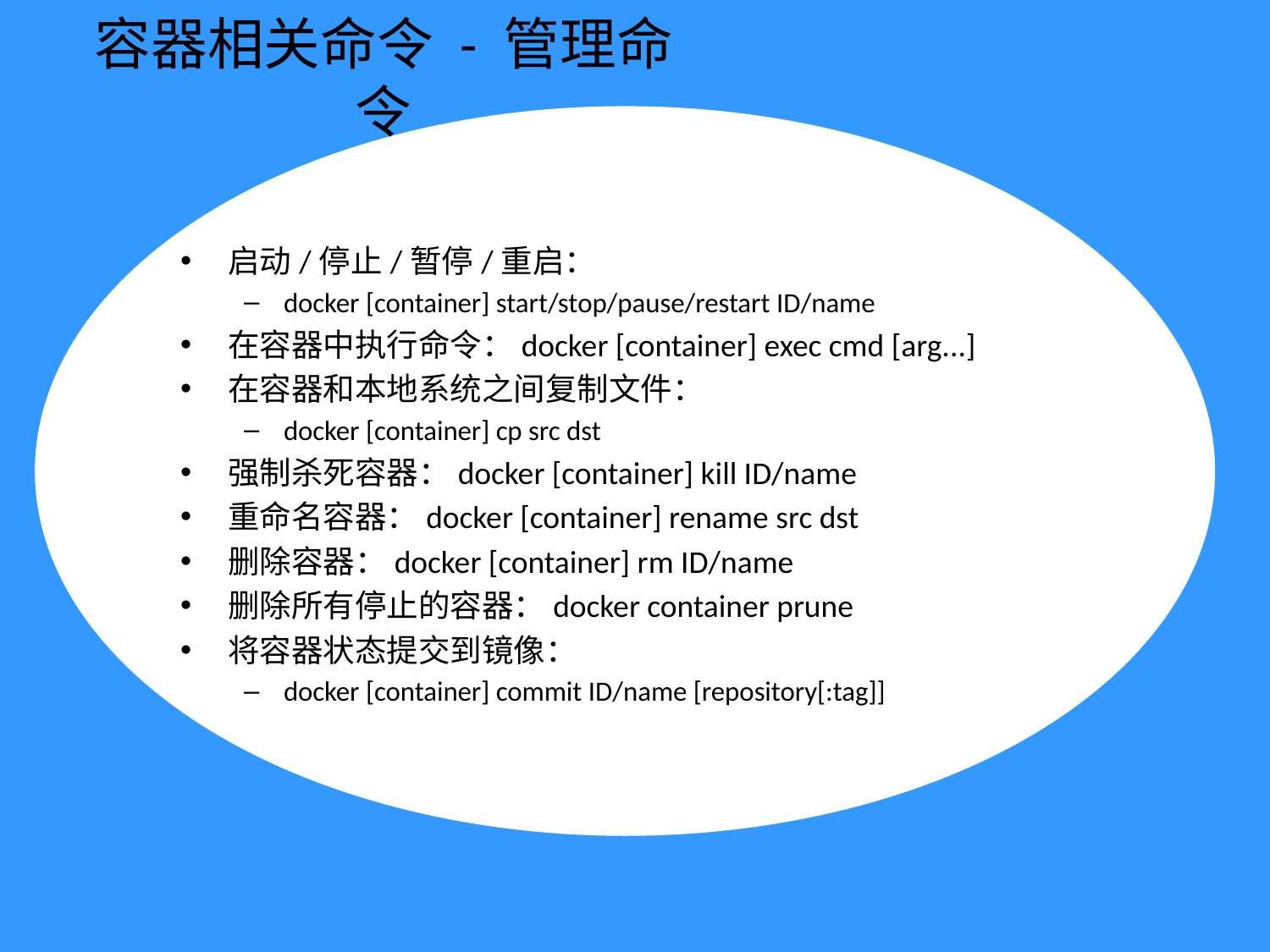

# 容器相关命令 - 管理命令
启动/停止/暂停/重启：
docker [container] start/stop/pause/restart ID/name
在容器中执行命令：docker [container] exec cmd [arg...]
在容器和本地系统之间复制文件：
docker [container] cp src dst
强制杀死容器：docker [container] kill ID/name
重命名容器：docker [container] rename src dst
删除容器：docker [container] rm ID/name
删除所有停止的容器：docker container prune
将容器状态提交到镜像：
docker [container] commit ID/name [repository[:tag]]